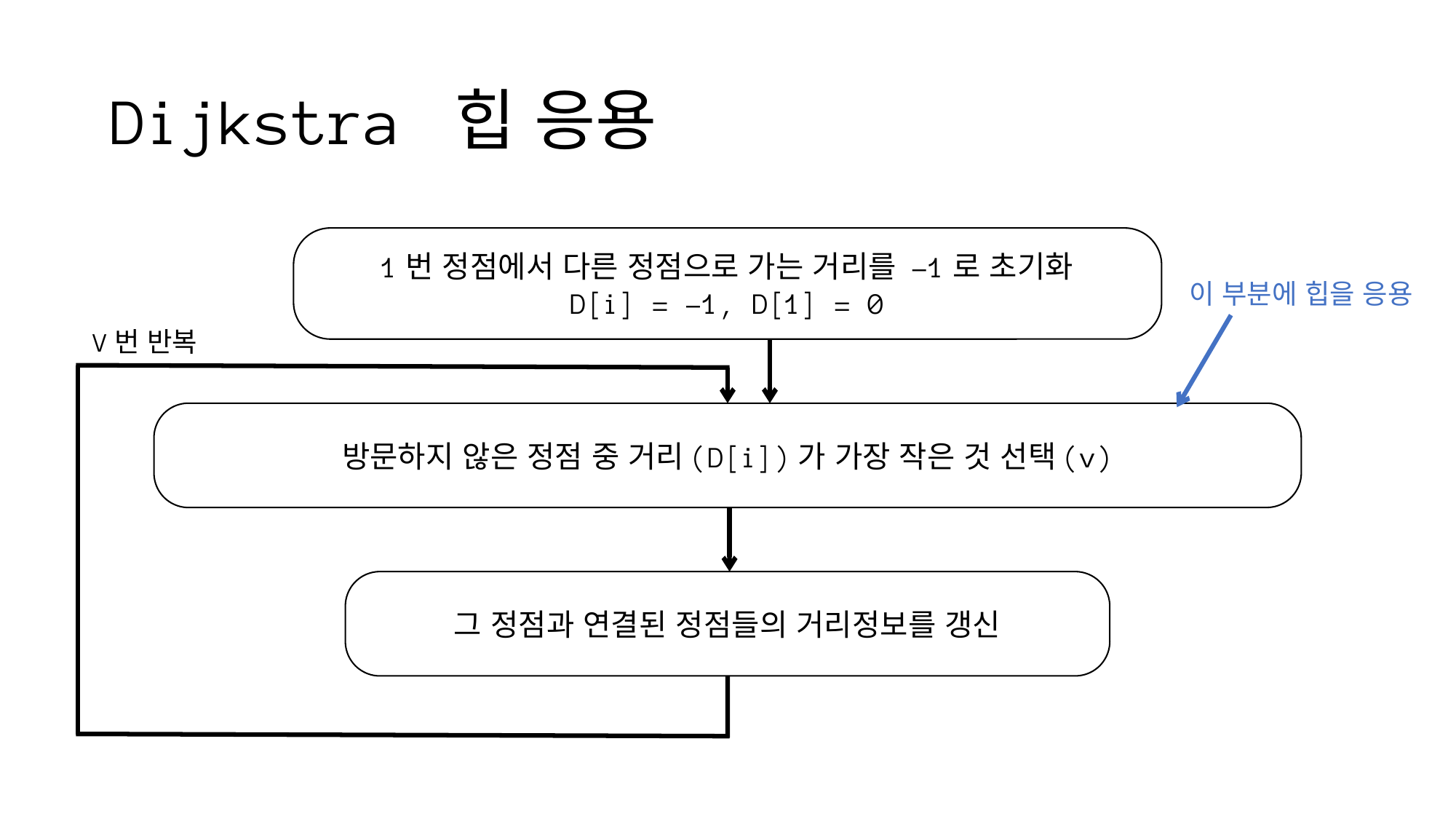

# Dijkstra 힙 응용
1번 정점에서 다른 정점으로 가는 거리를 -1로 초기화
D[i] = -1, D[1] = 0
이 부분에 힙을 응용
V번 반복
방문하지 않은 정점 중 거리(D[i])가 가장 작은 것 선택(v)
그 정점과 연결된 정점들의 거리정보를 갱신